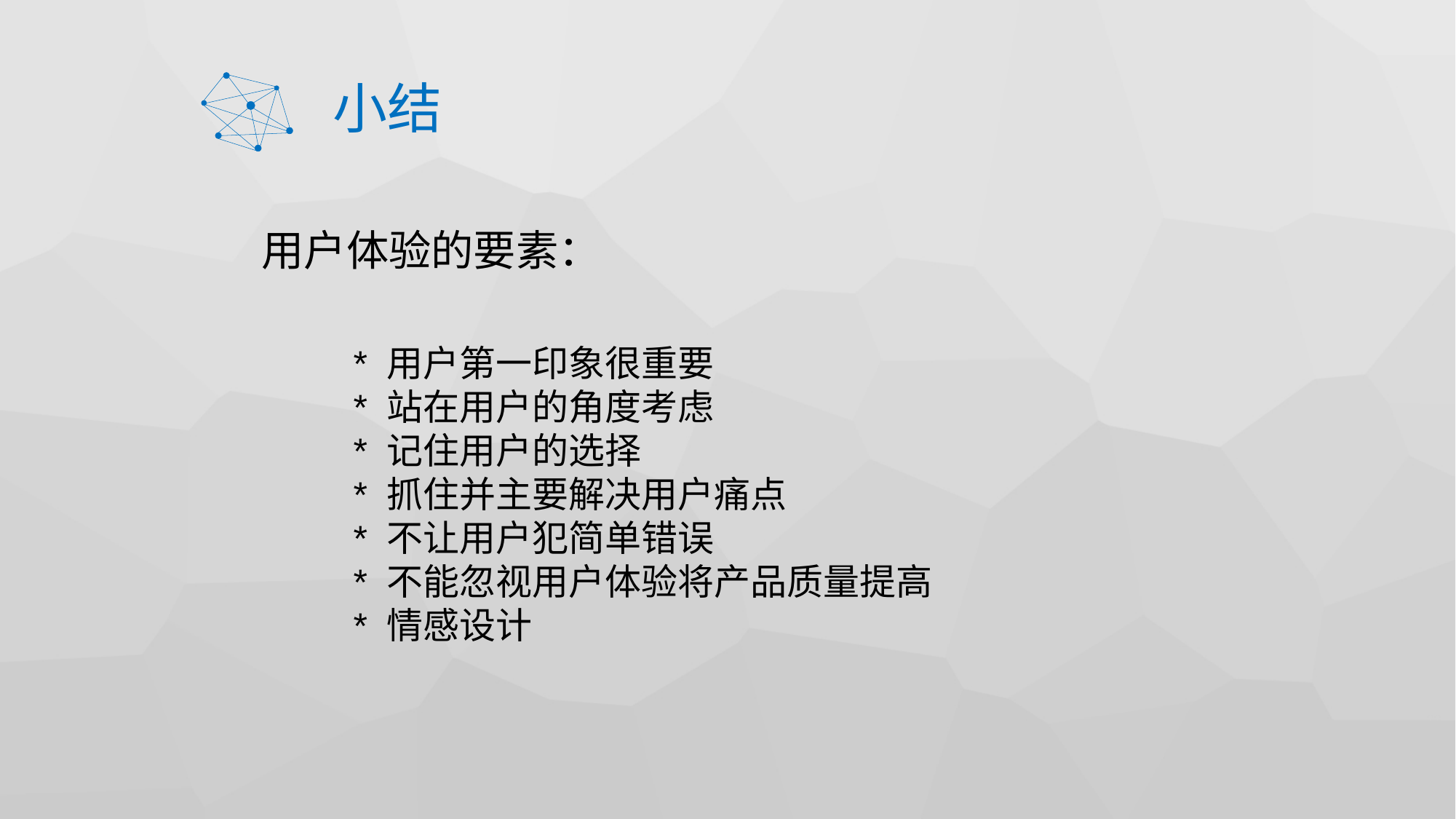

# 小结
用户体验的要素：

         * 用户第一印象很重要
         * 站在用户的角度考虑
         * 记住用户的选择
         * 抓住并主要解决用户痛点
         * 不让用户犯简单错误
         * 不能忽视用户体验将产品质量提高
         * 情感设计